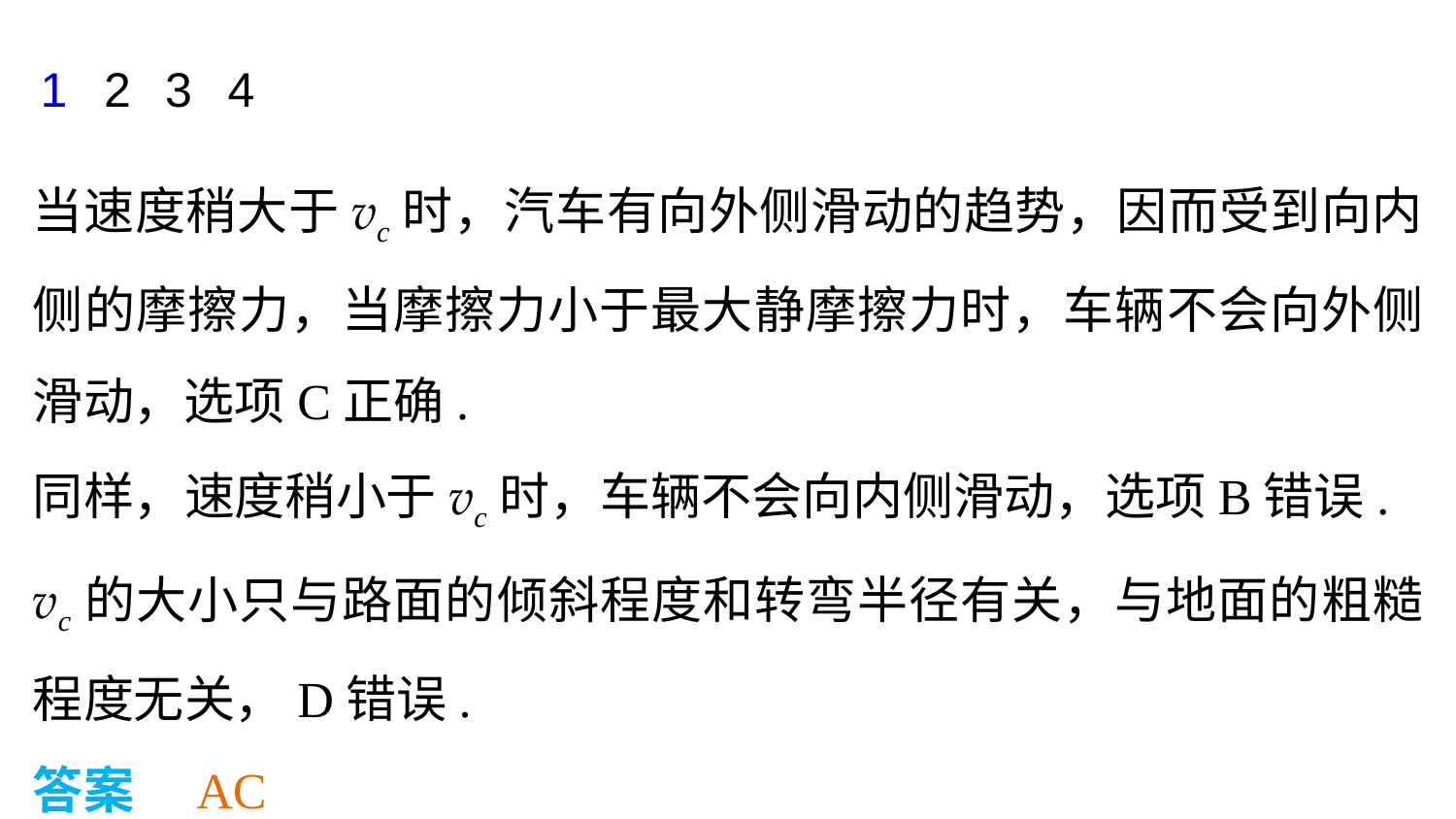

1
2
3
4
当速度稍大于vc时，汽车有向外侧滑动的趋势，因而受到向内侧的摩擦力，当摩擦力小于最大静摩擦力时，车辆不会向外侧滑动，选项C正确.
同样，速度稍小于vc时，车辆不会向内侧滑动，选项B错误.
vc的大小只与路面的倾斜程度和转弯半径有关，与地面的粗糙程度无关，D错误.
答案　AC